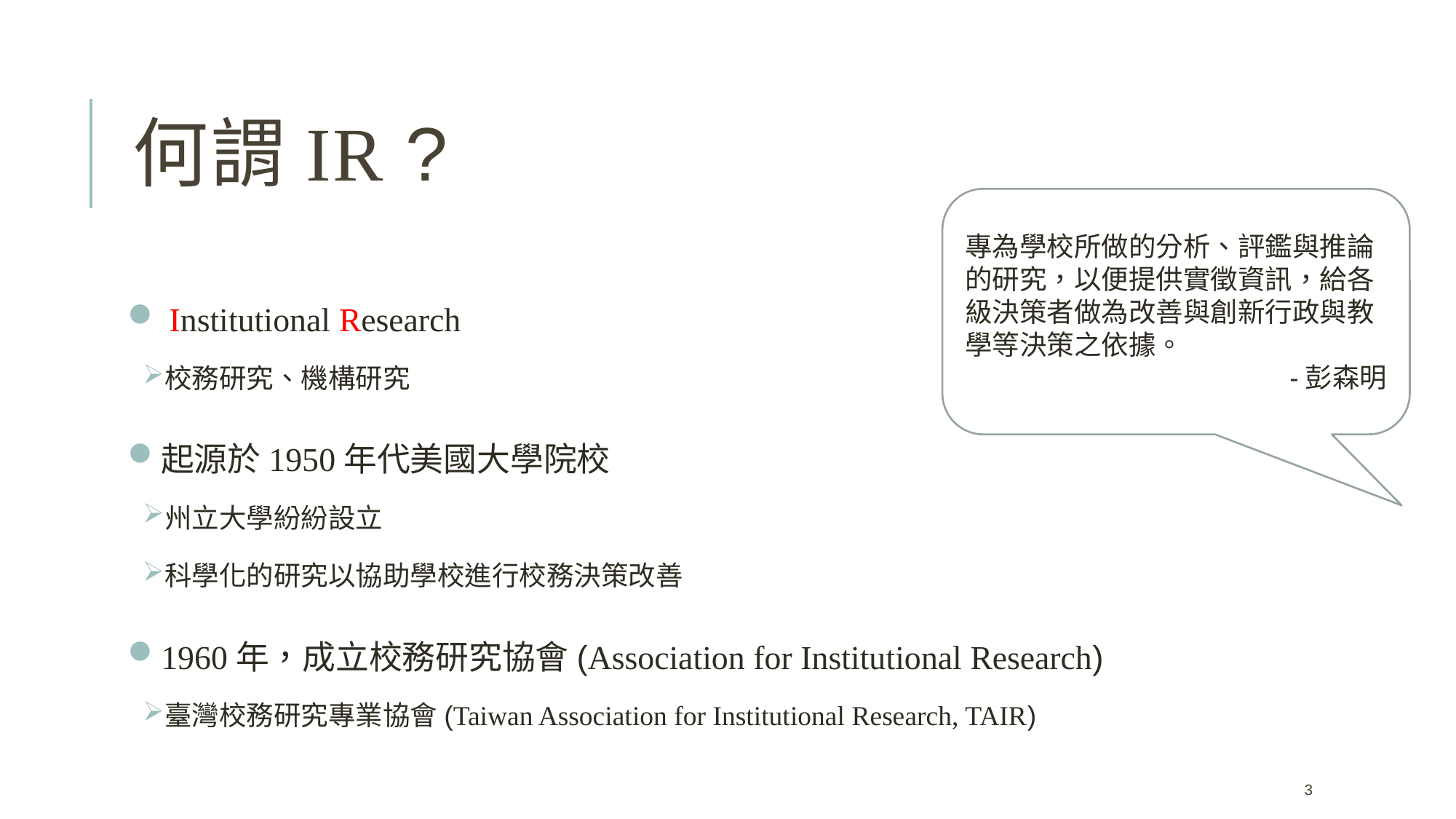

# 何謂IR ?
專為學校所做的分析、評鑑與推論的研究，以便提供實徵資訊，給各級決策者做為改善與創新行政與教學等決策之依據。
-彭森明
 Institutional Research
校務研究、機構研究
起源於1950年代美國大學院校
州立大學紛紛設立
科學化的研究以協助學校進行校務決策改善
1960年，成立校務研究協會(Association for Institutional Research)
臺灣校務研究專業協會(Taiwan Association for Institutional Research, TAIR)

3